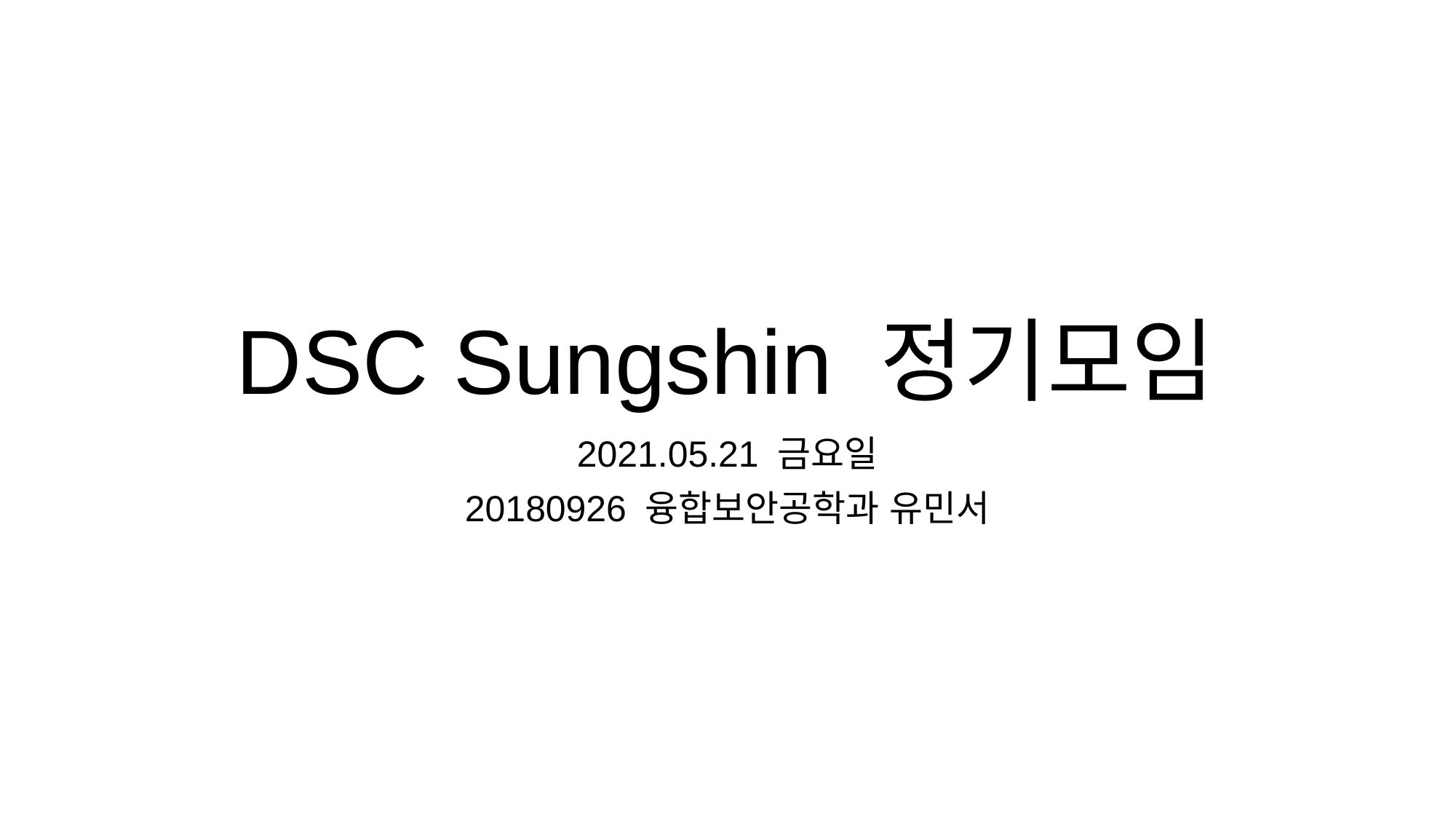

# DSC Sungshin 정기모임
2021.05.21 금요일
20180926 융합보안공학과 유민서